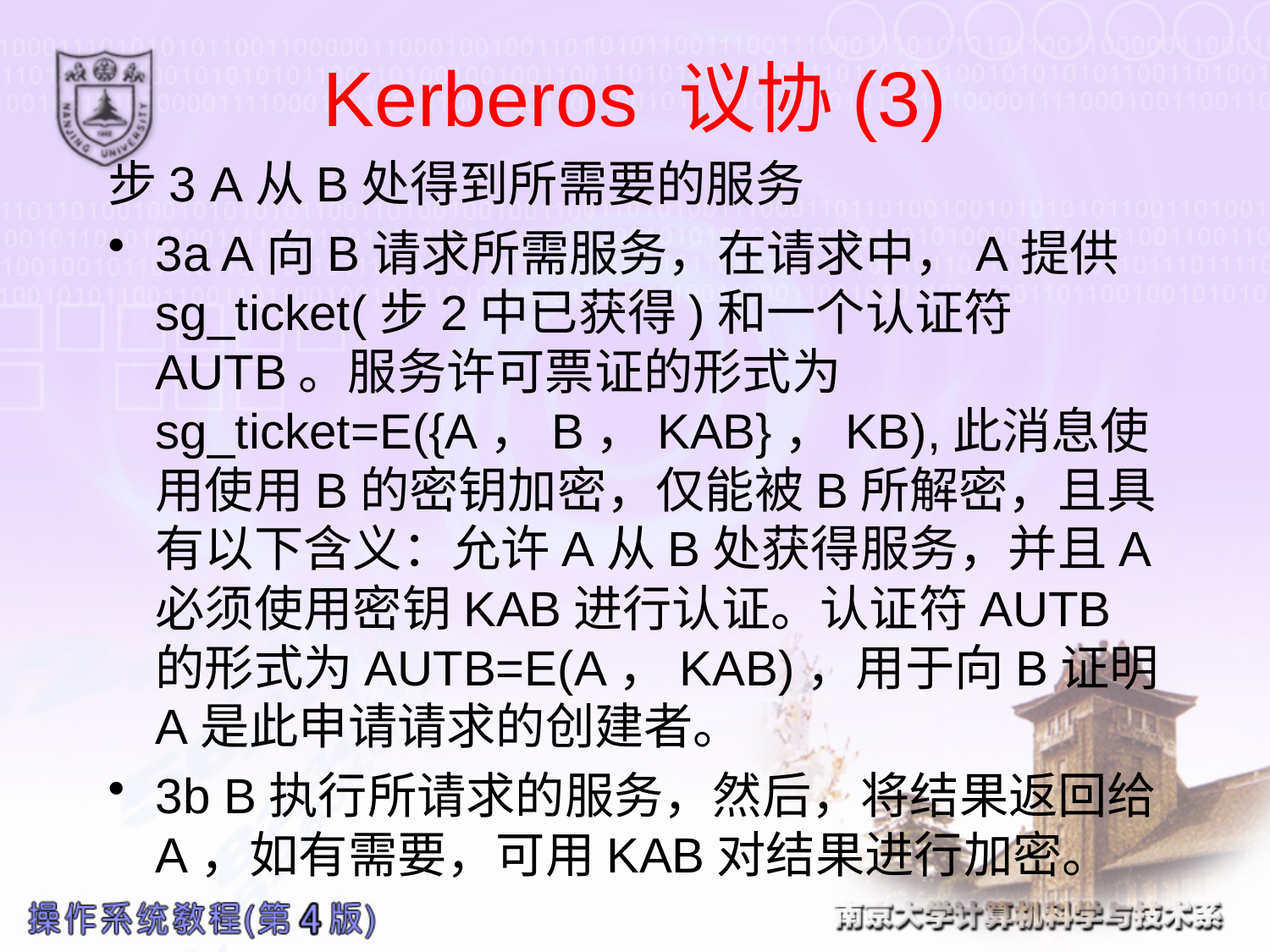

# Kerberos 议协(3)
步3 A从B处得到所需要的服务
3a A向B请求所需服务，在请求中，A提供sg_ticket(步2中已获得)和一个认证符AUTB。服务许可票证的形式为sg_ticket=E({A，B，KAB}，KB),此消息使用使用B的密钥加密，仅能被B所解密，且具有以下含义：允许A从B处获得服务，并且A必须使用密钥KAB进行认证。认证符AUTB的形式为AUTB=E(A，KAB)，用于向B证明A是此申请请求的创建者。
3b B执行所请求的服务，然后，将结果返回给A，如有需要，可用KAB对结果进行加密。